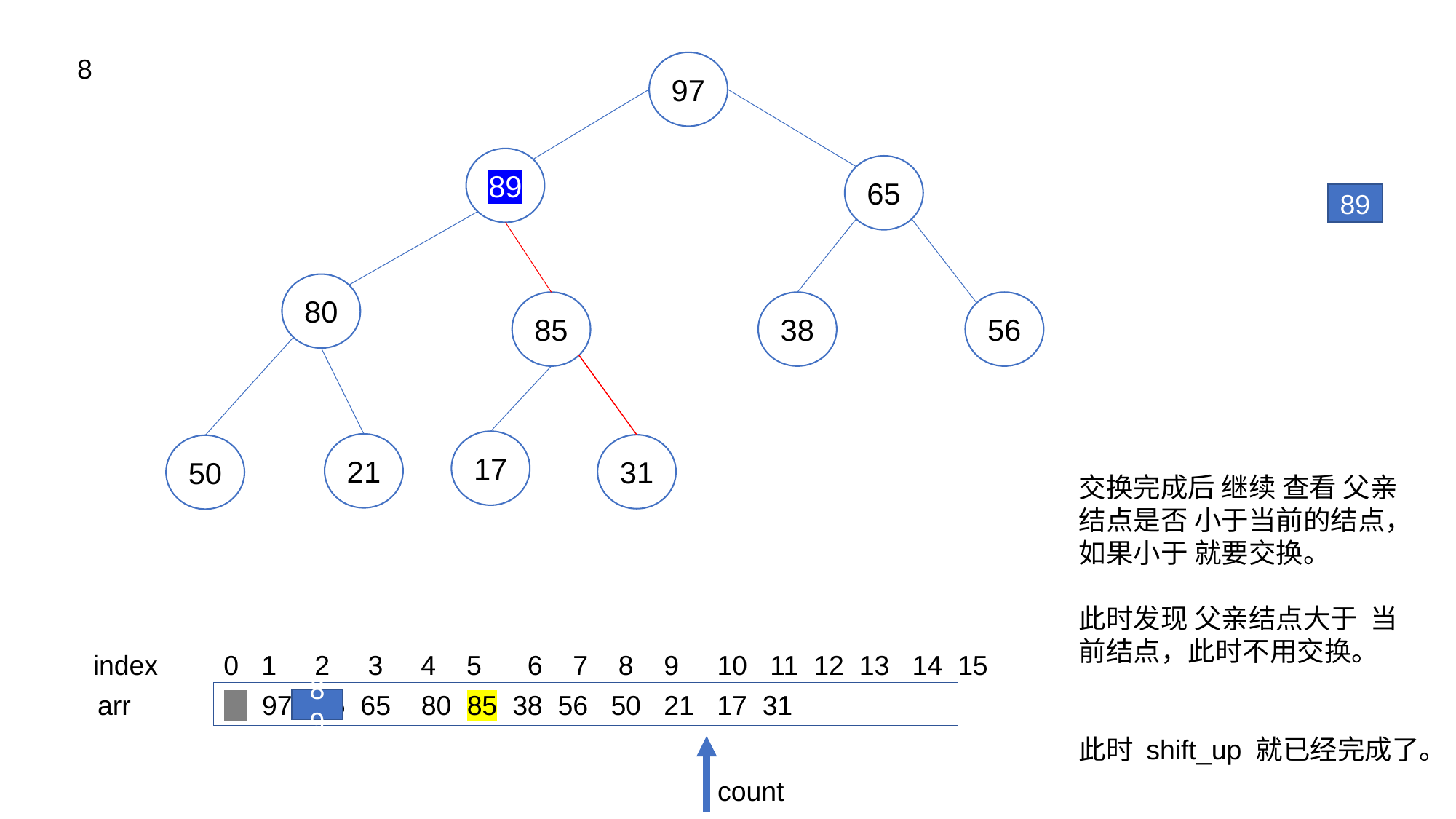

8
97
89
65
89
80
56
85
38
17
21
31
50
交换完成后 继续 查看 父亲结点是否 小于当前的结点，如果小于 就要交换。

此时发现 父亲结点大于  当前结点，此时不用交换。

此时 shift_up 就已经完成了。
index
 0   1     2     3     4    5      6    7    8    9     10   11  12  13   14  15
arr
     97   85  65    80  85  38  56   50   21   17  31
89
count